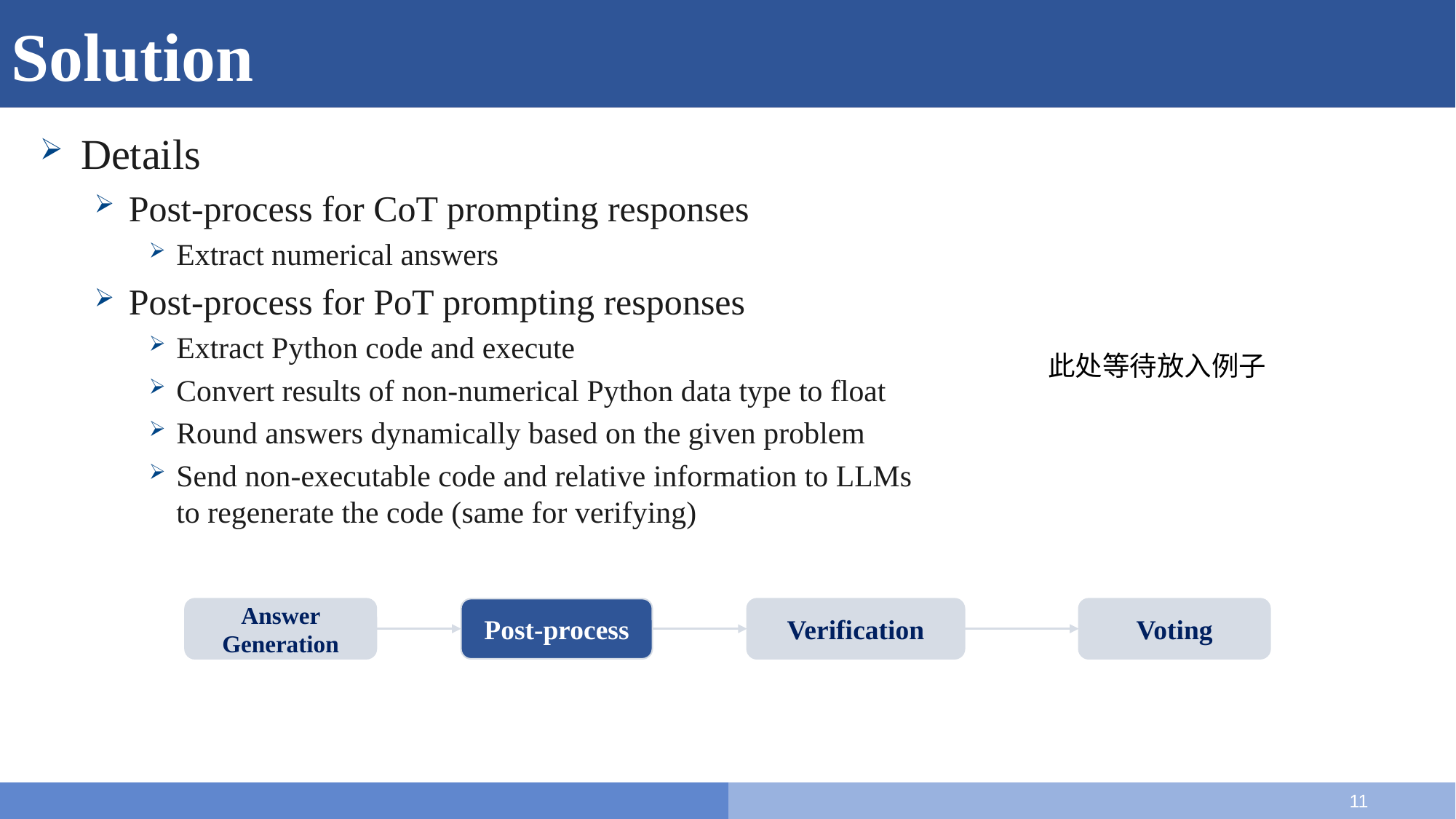

# Solution
Details
Post-process for CoT prompting responses
Extract numerical answers
Post-process for PoT prompting responses
Extract Python code and execute
Convert results of non-numerical Python data type to float
Round answers dynamically based on the given problem
Send non-executable code and relative information to LLMs
to regenerate the code (same for verifying)

此处等待放入例子
Verification
Answer Generation
Post-process
Voting
11